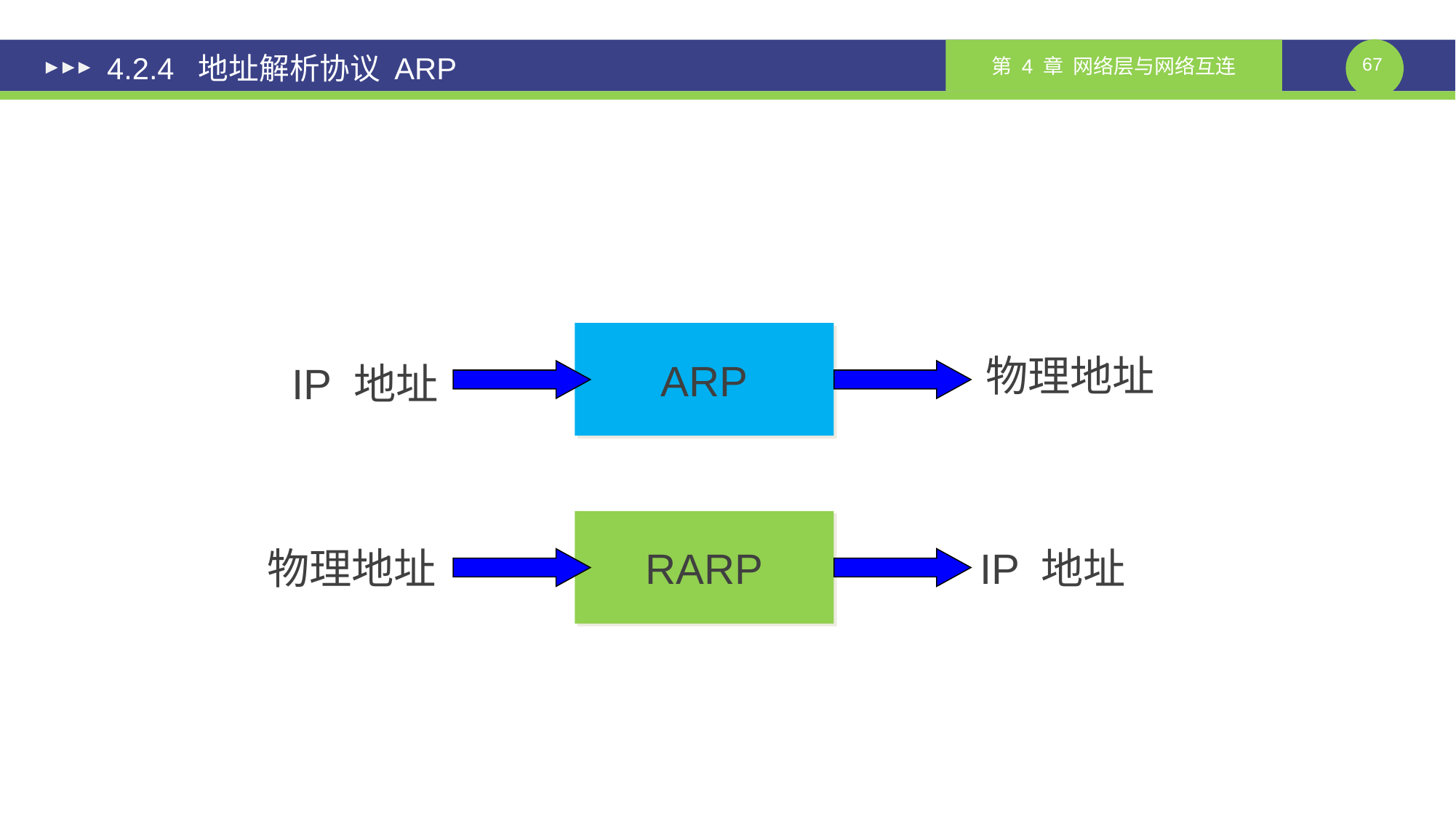

# 4.2.4  地址解析协议 ARP
ARP
物理地址
IP 地址

RARP
物理地址
IP 地址

课件制作人：谢钧  谢希仁